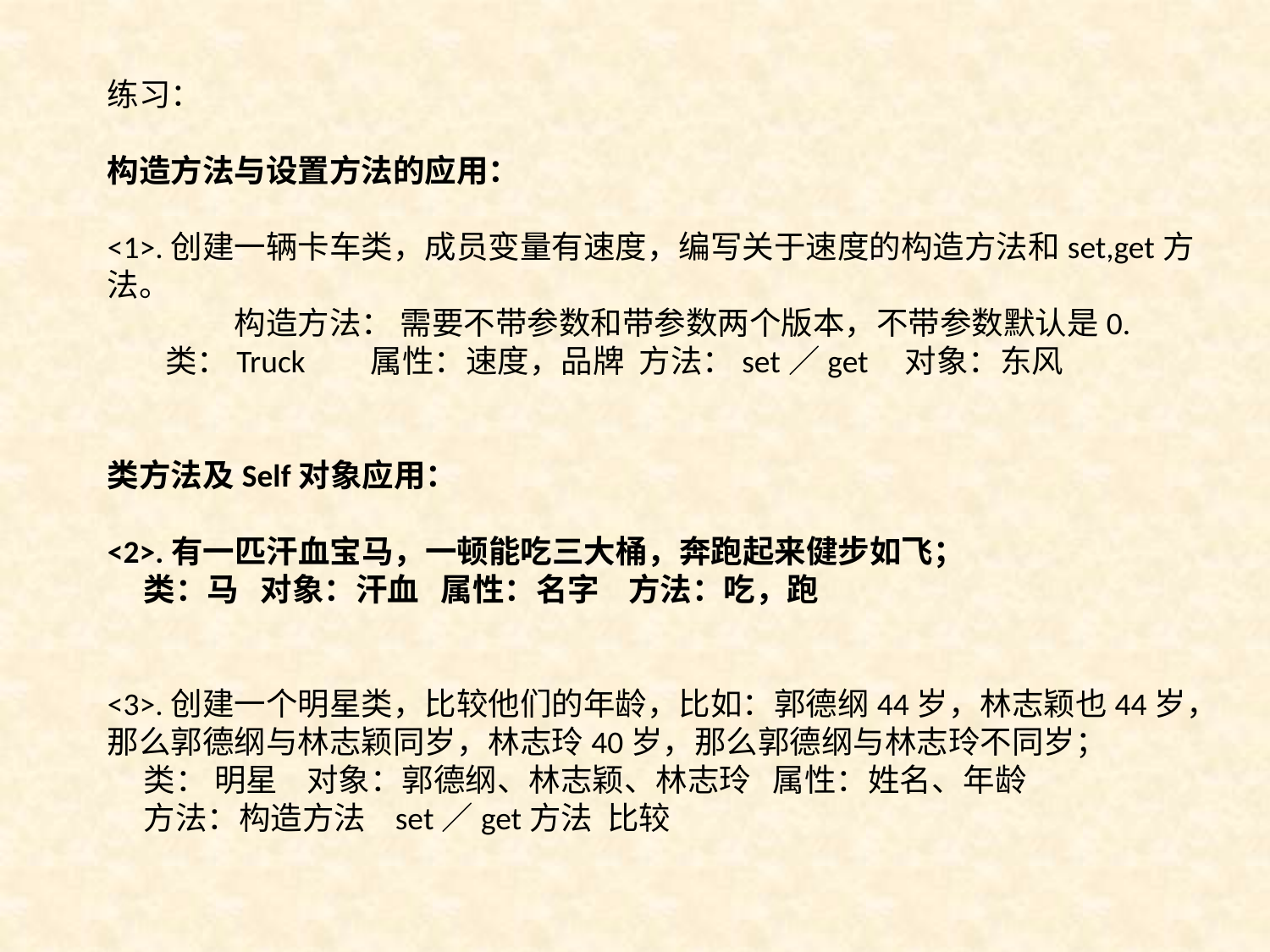

练习：

构造方法与设置方法的应用：

<1>.创建一辆卡车类，成员变量有速度，编写关于速度的构造方法和set,get方法。
	构造方法： 需要不带参数和带参数两个版本，不带参数默认是0.
       类：Truck        属性：速度，品牌  方法：set／get    对象：东风

类方法及Self对象应用：

<2>.有一匹汗血宝马，一顿能吃三大桶，奔跑起来健步如飞；
    类：马   对象：汗血   属性：名字    方法：吃，跑

<3>.创建一个明星类，比较他们的年龄，比如：郭德纲44岁，林志颖也44岁，那么郭德纲与林志颖同岁，林志玲40岁，那么郭德纲与林志玲不同岁；
    类： 明星    对象：郭德纲、林志颖、林志玲   属性：姓名、年龄
    方法：构造方法   set／get方法  比较